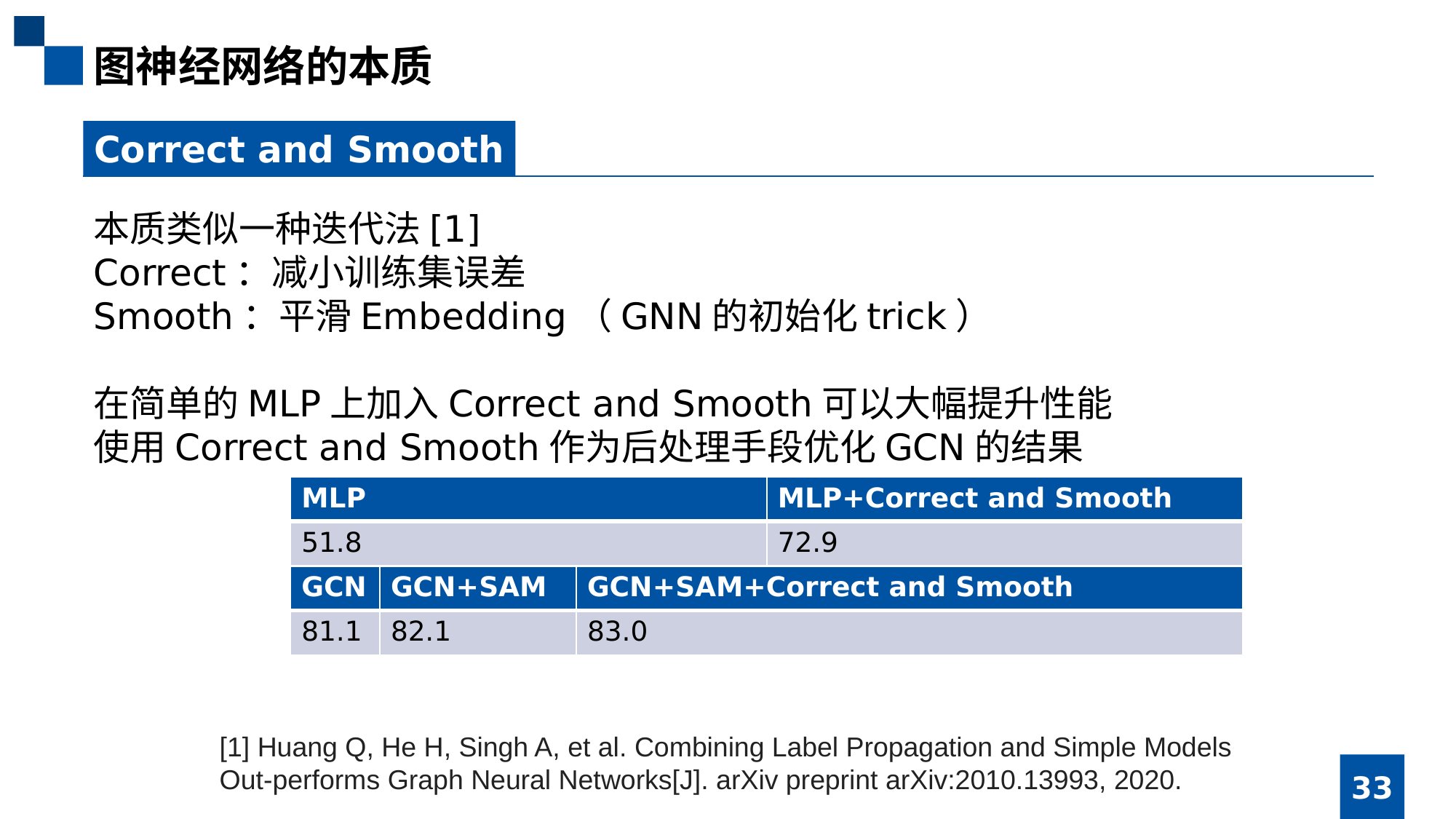

图神经网络的本质
Correct and Smooth

本质类似一种迭代法[1]
Correct：减小训练集误差
Smooth：平滑Embedding（GNN的初始化trick）

在简单的MLP上加入Correct and Smooth可以大幅提升性能
使用Correct and Smooth作为后处理手段优化GCN的结果

| MLP | MLP+Correct and Smooth |
| --- | --- |
| 51.8 | 72.9 |
| GCN | GCN+SAM | GCN+SAM+Correct and Smooth |
| --- | --- | --- |
| 81.1 | 82.1 | 83.0 |
[1] Huang Q, He H, Singh A, et al. Combining Label Propagation and Simple Models Out-performs Graph Neural Networks[J]. arXiv preprint arXiv:2010.13993, 2020.
33